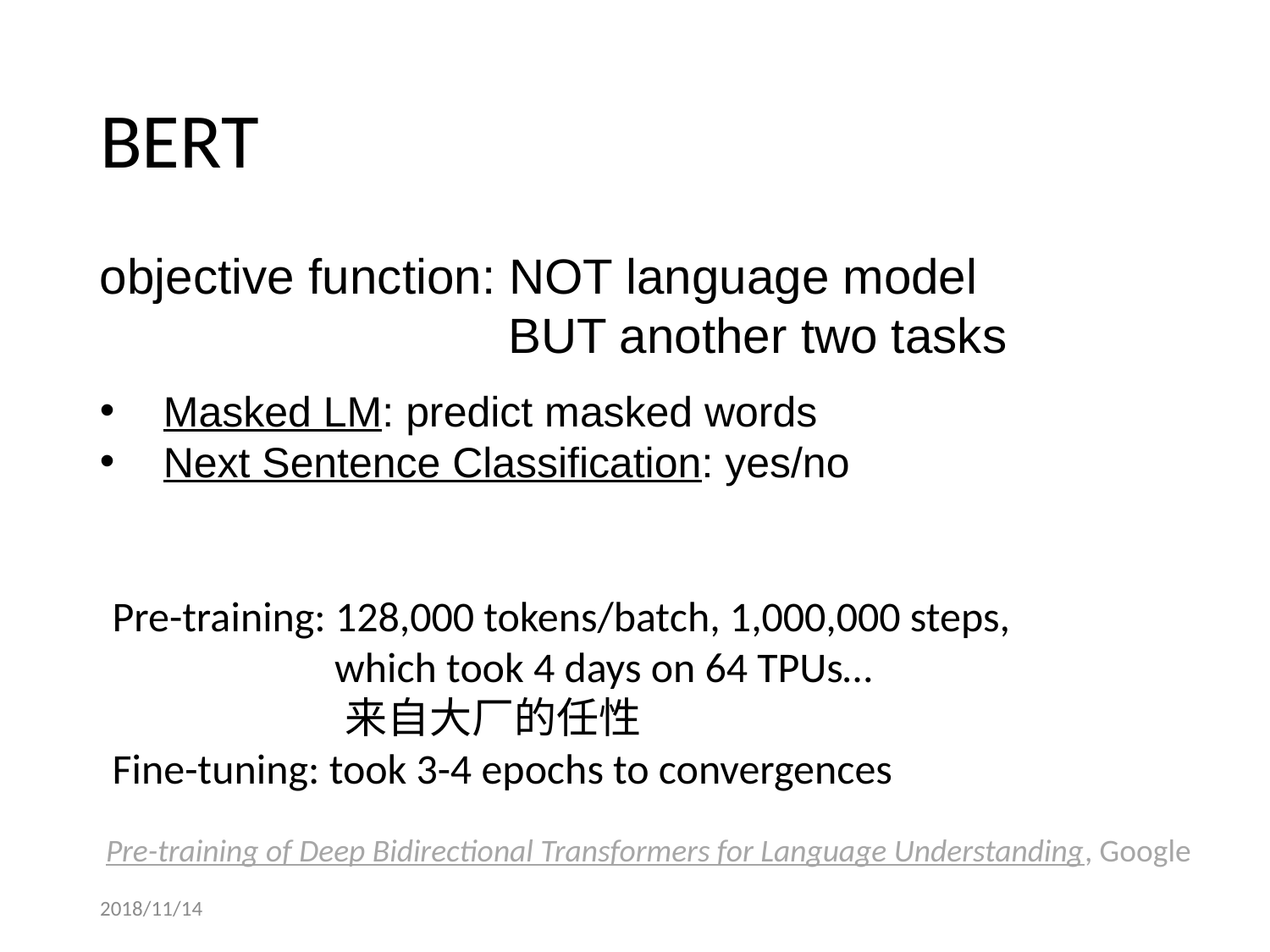

# BERT
objective function: NOT language model
			  BUT another two tasks
Masked LM: predict masked words
Next Sentence Classification: yes/no
Pre-training: 128,000 tokens/batch, 1,000,000 steps,
	          which took 4 days on 64 TPUs…
	          来自大厂的任性
Fine-tuning: took 3-4 epochs to convergences
Pre-training of Deep Bidirectional Transformers for Language Understanding, Google
2018/11/14